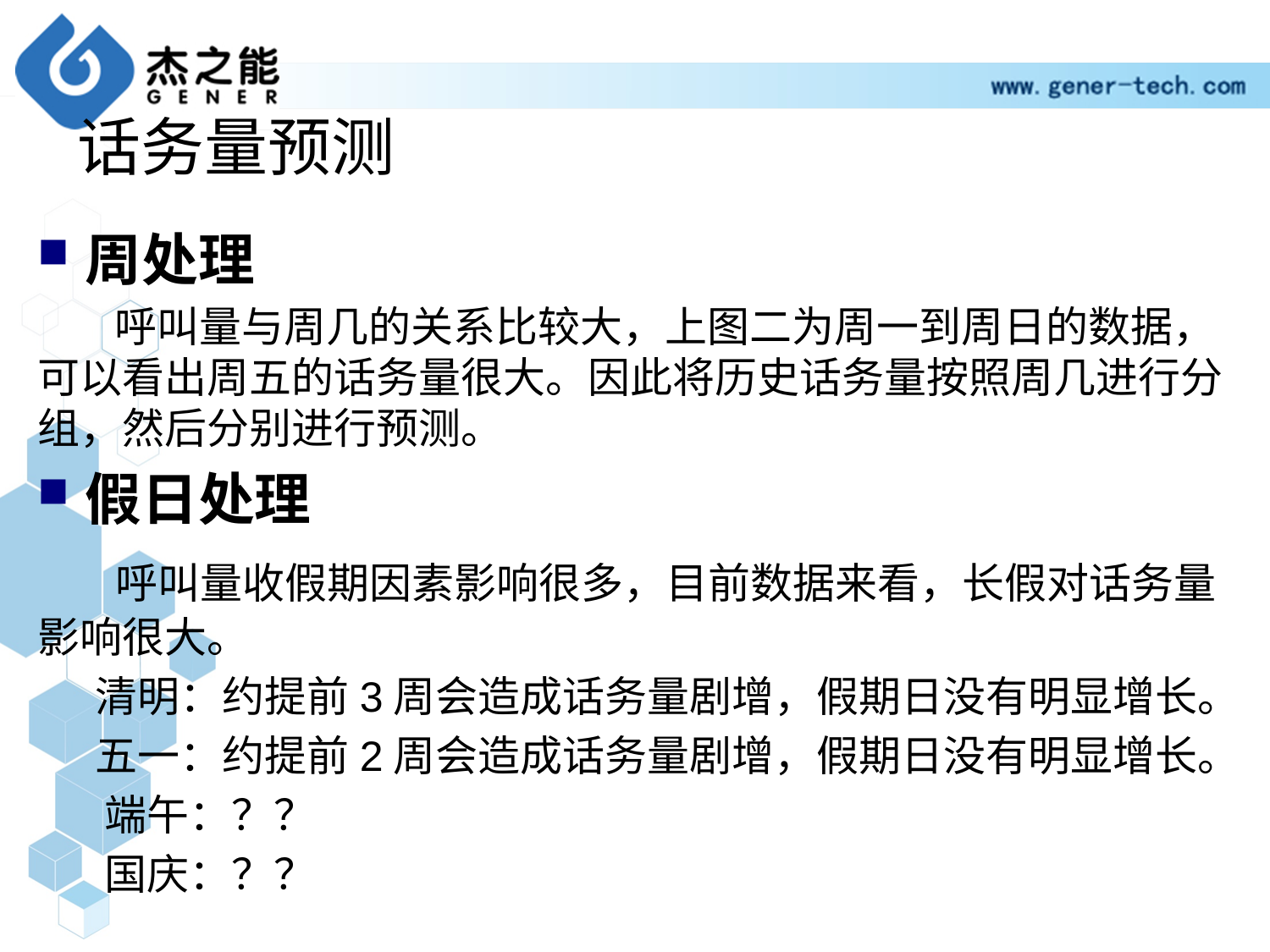

# 话务量预测
周处理
       呼叫量与周几的关系比较大，上图二为周一到周日的数据，可以看出周五的话务量很大。因此将历史话务量按照周几进行分组，然后分别进行预测。
假日处理
     呼叫量收假期因素影响很多，目前数据来看，长假对话务量影响很大。
     清明：约提前3周会造成话务量剧增，假期日没有明显增长。
     五一：约提前2周会造成话务量剧增，假期日没有明显增长。
      端午：？？
      国庆：？？